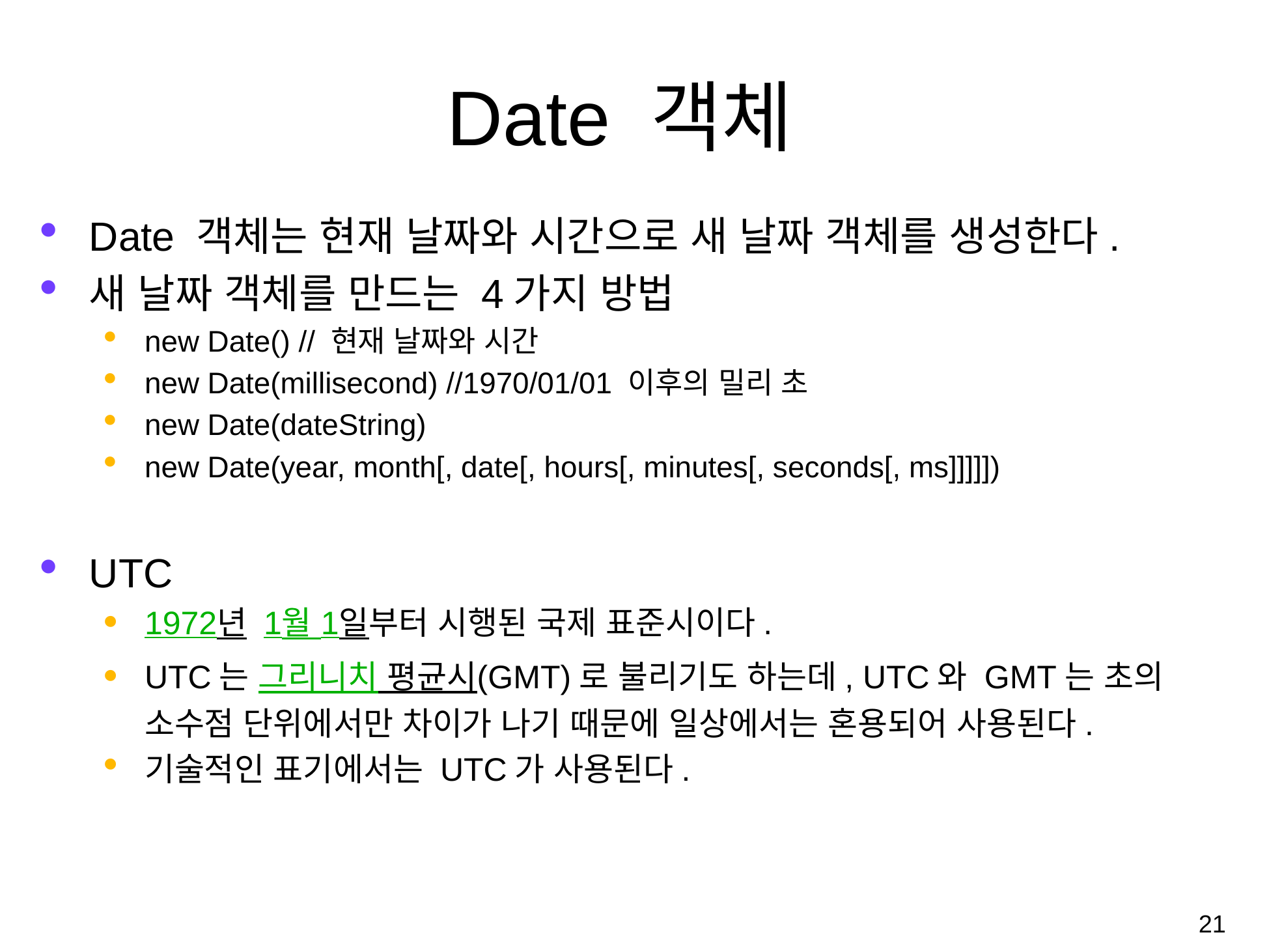

# Date 객체
Date 객체는 현재 날짜와 시간으로 새 날짜 객체를 생성한다.
새 날짜 객체를 만드는 4가지 방법
new Date() // 현재 날짜와 시간
new Date(millisecond) //1970/01/01 이후의 밀리 초
new Date(dateString)
new Date(year, month[, date[, hours[, minutes[, seconds[, ms]]]]])

UTC
1972년 1월 1일부터 시행된 국제 표준시이다.
UTC는 그리니치 평균시(GMT)로 불리기도 하는데, UTC와 GMT는 초의 소수점 단위에서만 차이가 나기 때문에 일상에서는 혼용되어 사용된다.
기술적인 표기에서는 UTC가 사용된다.

21